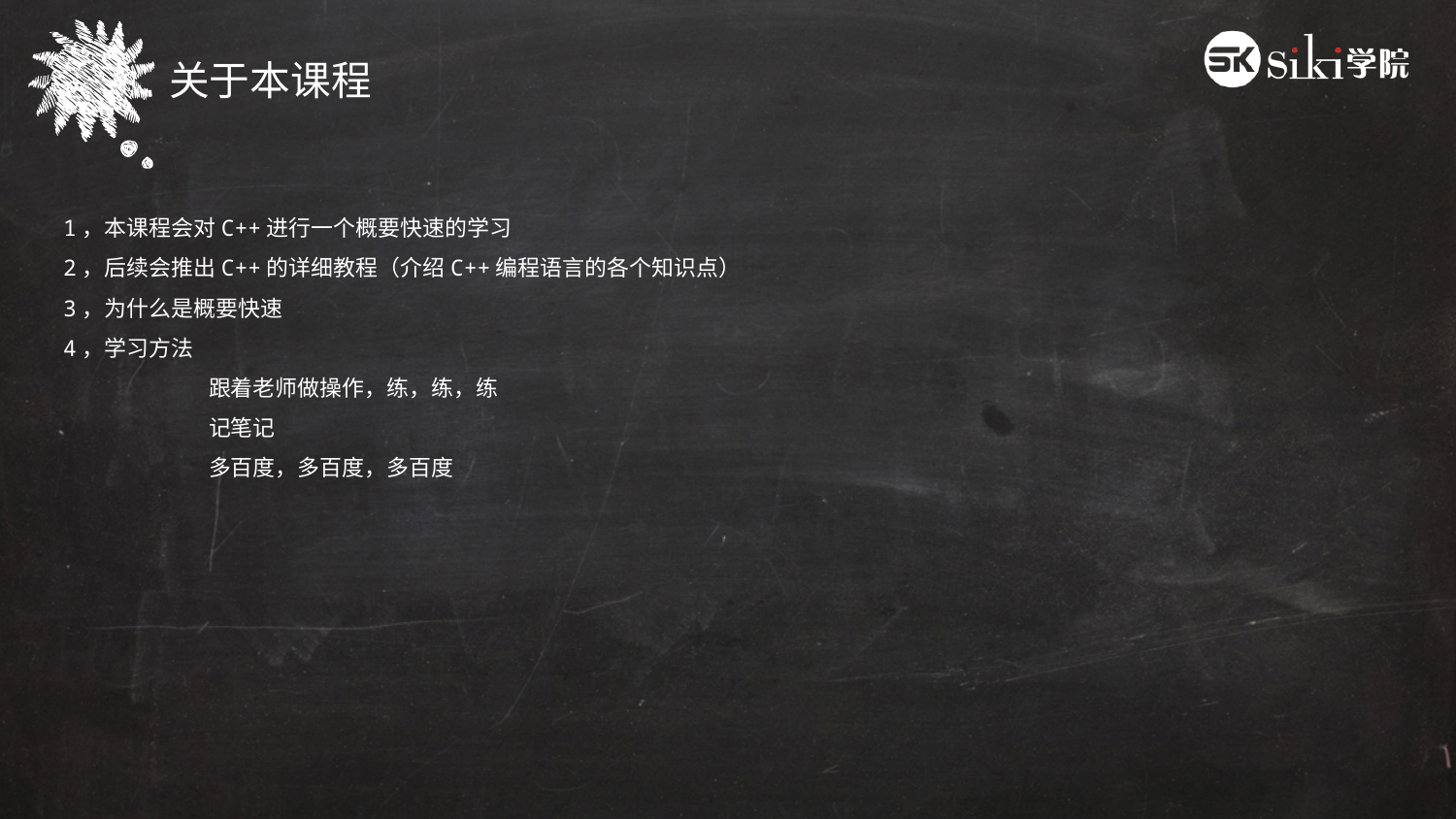

关于本课程
1，本课程会对C++进行一个概要快速的学习
2，后续会推出C++的详细教程（介绍C++编程语言的各个知识点）
3，为什么是概要快速
4，学习方法
	跟着老师做操作，练，练，练
	记笔记
	多百度，多百度，多百度